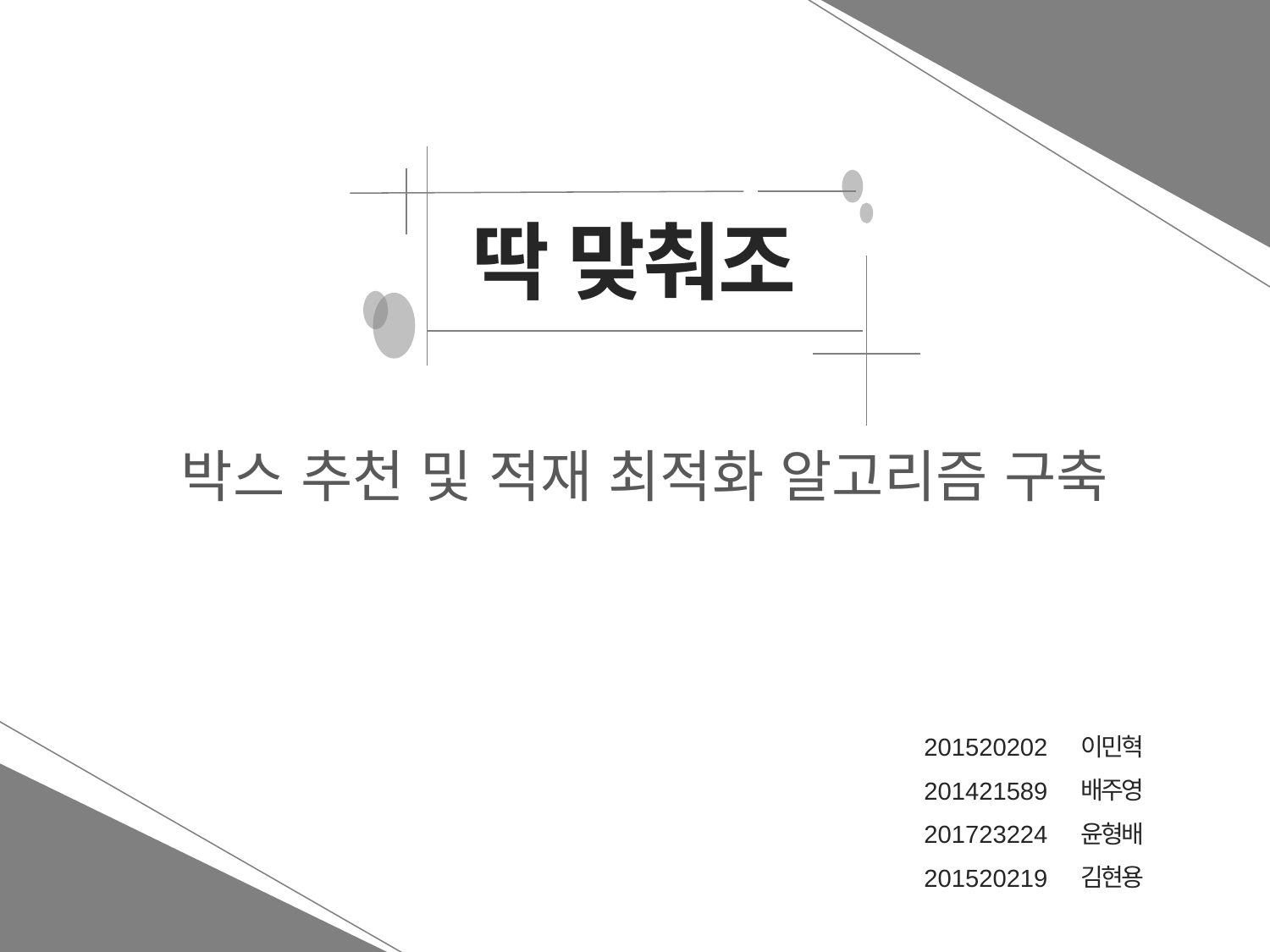

딱 맞춰조

박스 추천 및 적재 최적화 알고리즘 구축
이민혁
201520202

배주영
201421589
윤형배
201723224
김현용
201520219